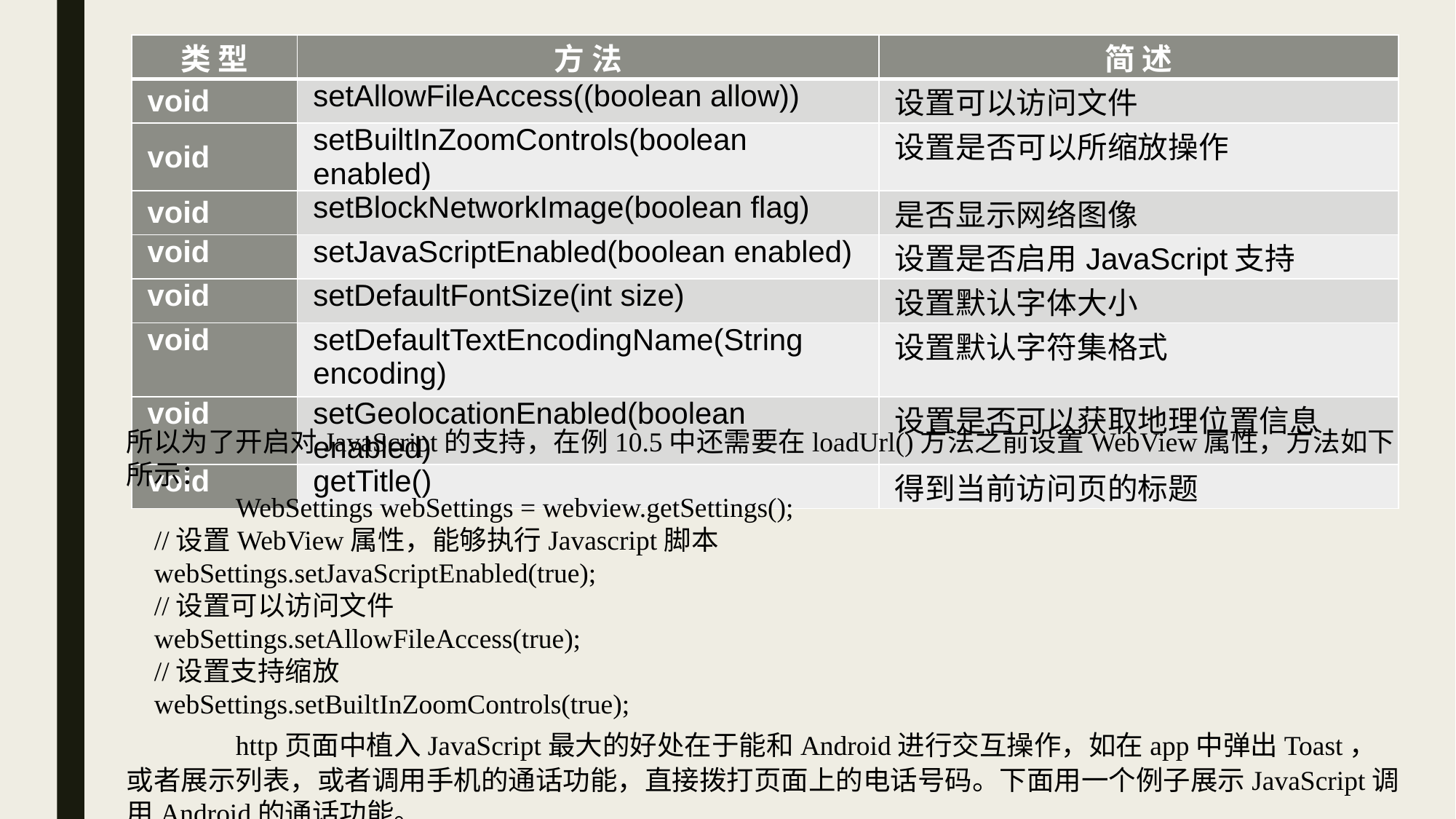

| 类 型 | 方 法 | 简 述 |
| --- | --- | --- |
| void | setAllowFileAccess((boolean allow)) | 设置可以访问文件 |
| void | setBuiltInZoomControls(boolean enabled) | 设置是否可以所缩放操作 |
| void | setBlockNetworkImage(boolean flag) | 是否显示网络图像 |
| void | setJavaScriptEnabled(boolean enabled) | 设置是否启用JavaScript支持 |
| void | setDefaultFontSize(int size) | 设置默认字体大小 |
| void | setDefaultTextEncodingName(String encoding) | 设置默认字符集格式 |
| void | setGeolocationEnabled(boolean enabled) | 设置是否可以获取地理位置信息 |
| void | getTitle() | 得到当前访问页的标题 |
所以为了开启对JavaScript的支持，在例10.5中还需要在loadUrl()方法之前设置WebView属性，方法如下所示：
	WebSettings webSettings = webview.getSettings();
    //设置WebView属性，能够执行Javascript脚本
    webSettings.setJavaScriptEnabled(true);
    //设置可以访问文件
    webSettings.setAllowFileAccess(true);
    //设置支持缩放
    webSettings.setBuiltInZoomControls(true);
	http页面中植入JavaScript最大的好处在于能和Android进行交互操作，如在app中弹出Toast，或者展示列表，或者调用手机的通话功能，直接拨打页面上的电话号码。下面用一个例子展示JavaScript调用Android的通话功能。